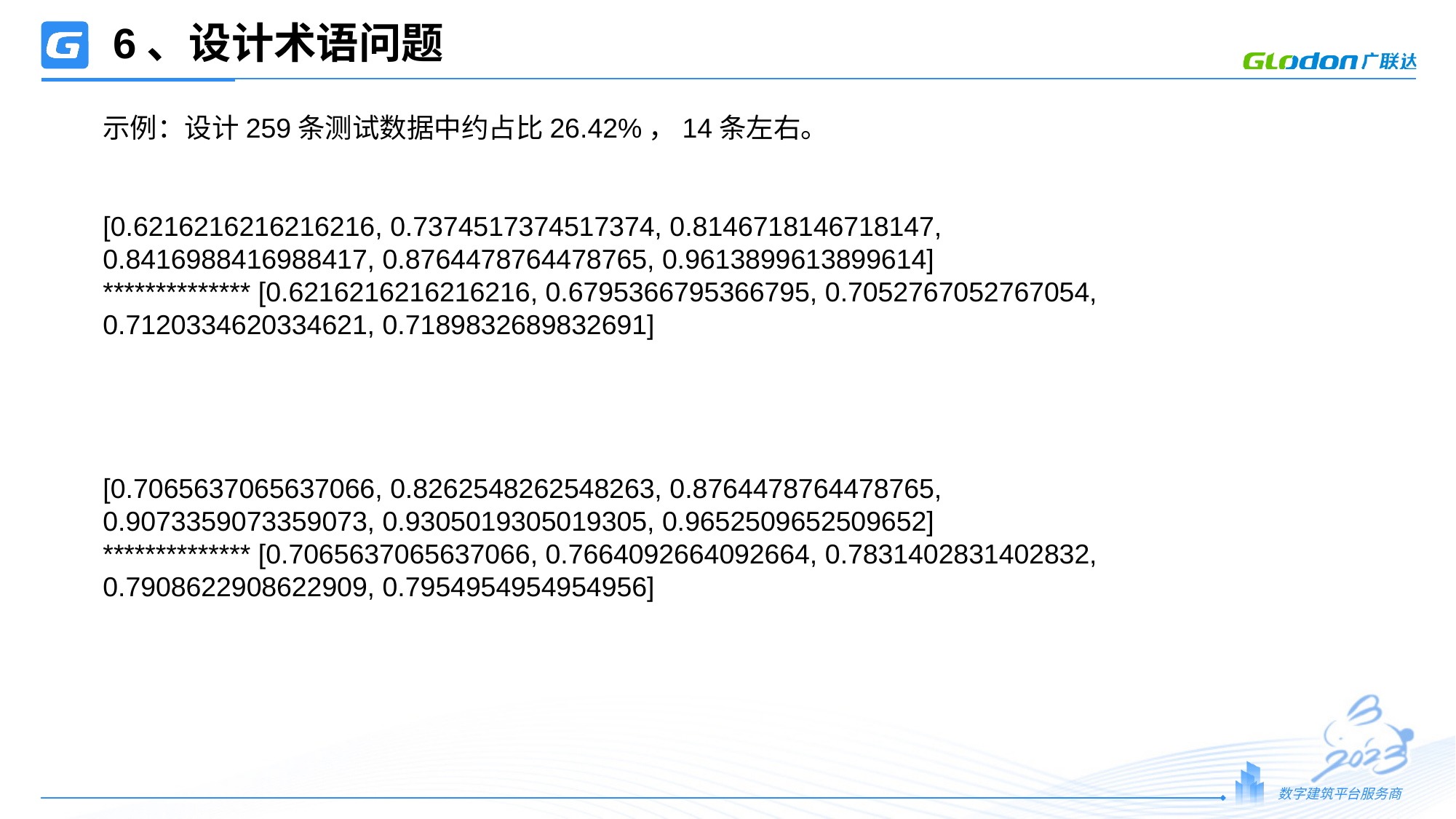

# 6、设计术语问题
示例：设计259条测试数据中约占比26.42%，14条左右。

[0.6216216216216216, 0.7374517374517374, 0.8146718146718147, 0.8416988416988417, 0.8764478764478765, 0.9613899613899614]
************** [0.6216216216216216, 0.6795366795366795, 0.7052767052767054, 0.7120334620334621, 0.7189832689832691]

[0.7065637065637066, 0.8262548262548263, 0.8764478764478765, 0.9073359073359073, 0.9305019305019305, 0.9652509652509652]
************** [0.7065637065637066, 0.7664092664092664, 0.7831402831402832, 0.7908622908622909, 0.7954954954954956]